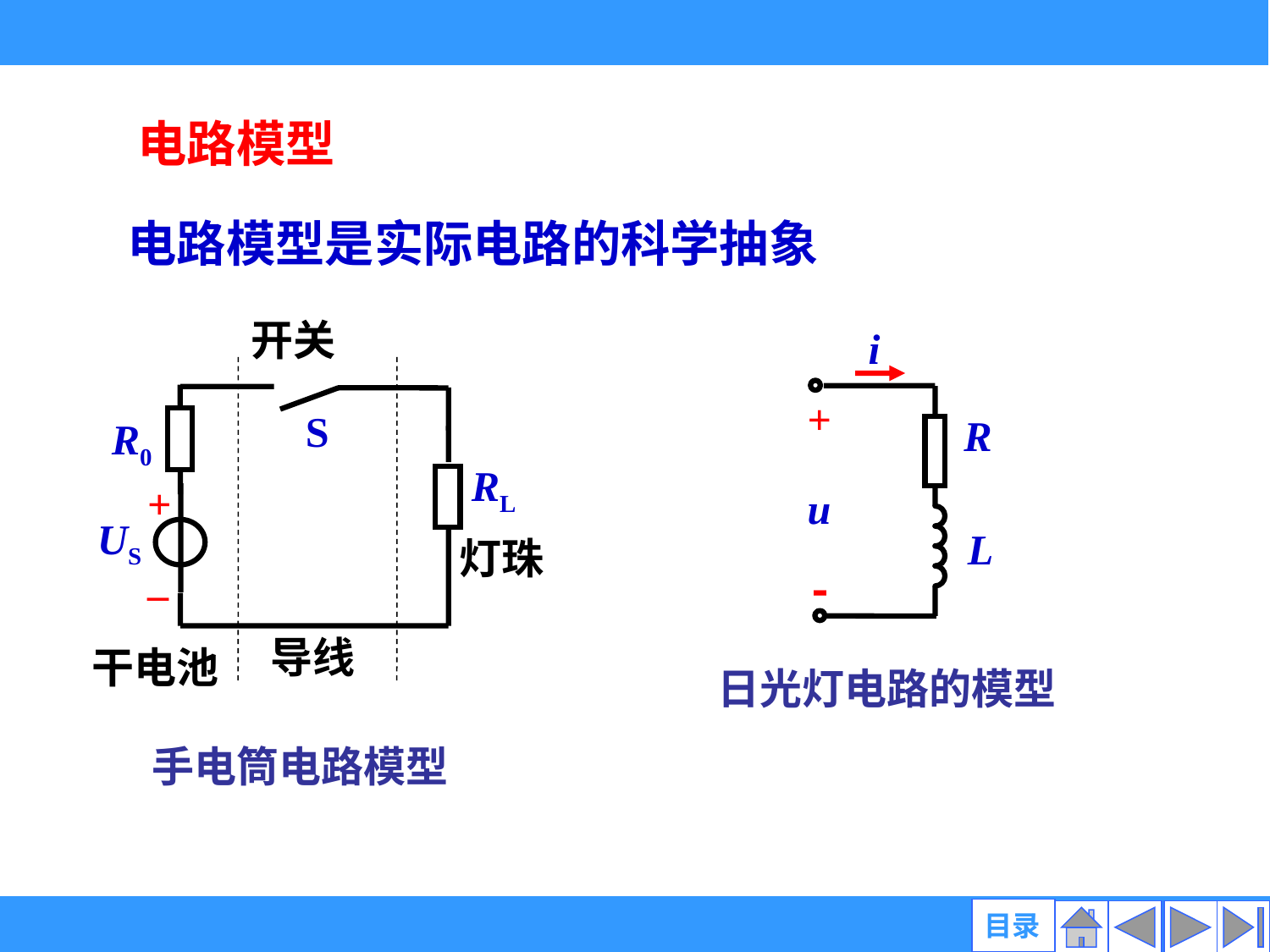

电路模型
电路模型是实际电路的科学抽象
开关
i

+

R

u

L
-

S
R0

+
_
RL

US

灯珠
导线
干电池
日光灯电路的模型
手电筒电路模型